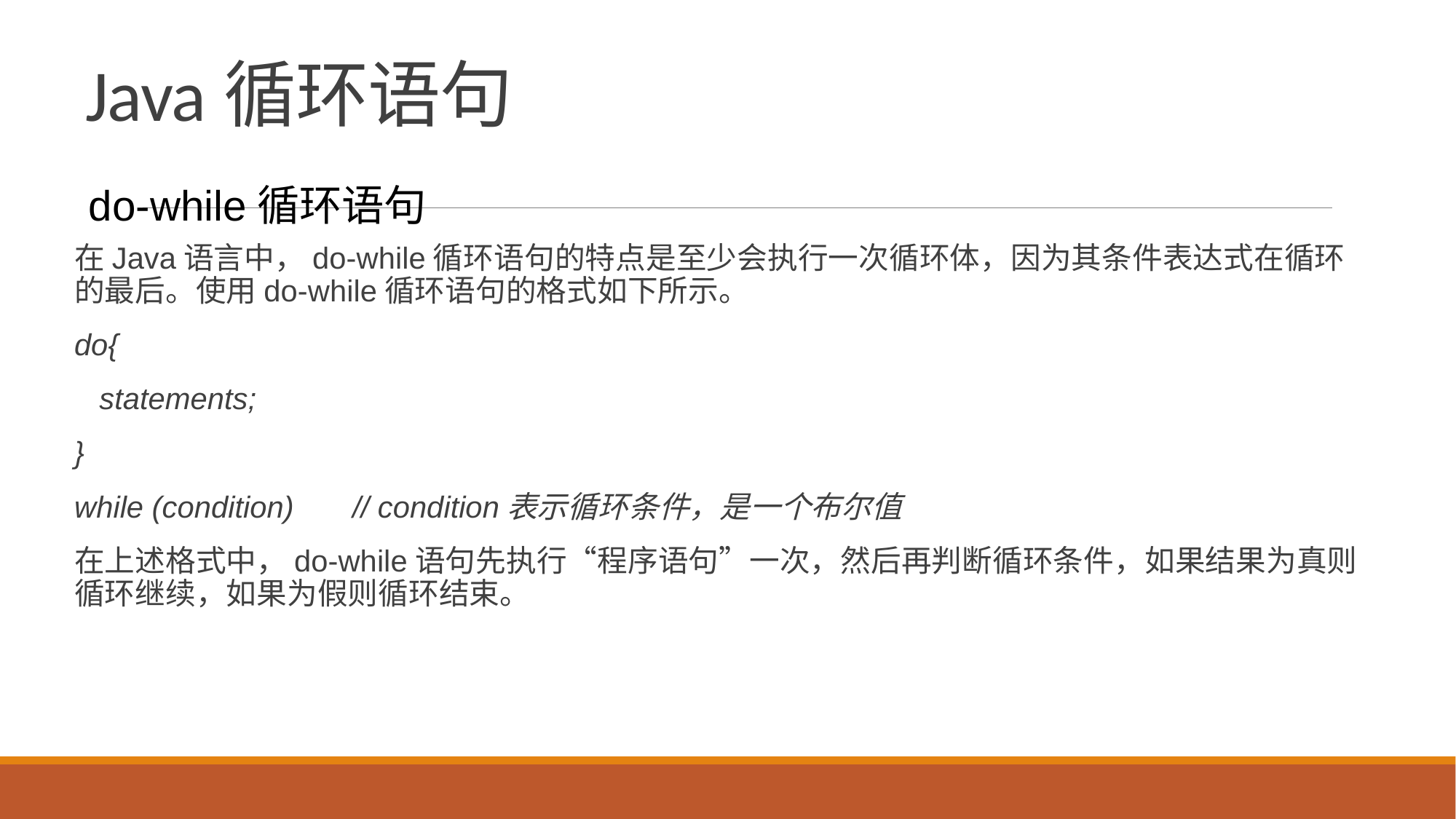

# Java循环语句
do-while循环语句
在Java语言中，do-while循环语句的特点是至少会执行一次循环体，因为其条件表达式在循环的最后。使用do-while循环语句的格式如下所示。
do{
   statements;
}
while (condition)       // condition表示循环条件，是一个布尔值
在上述格式中，do-while语句先执行“程序语句”一次，然后再判断循环条件，如果结果为真则循环继续，如果为假则循环结束。